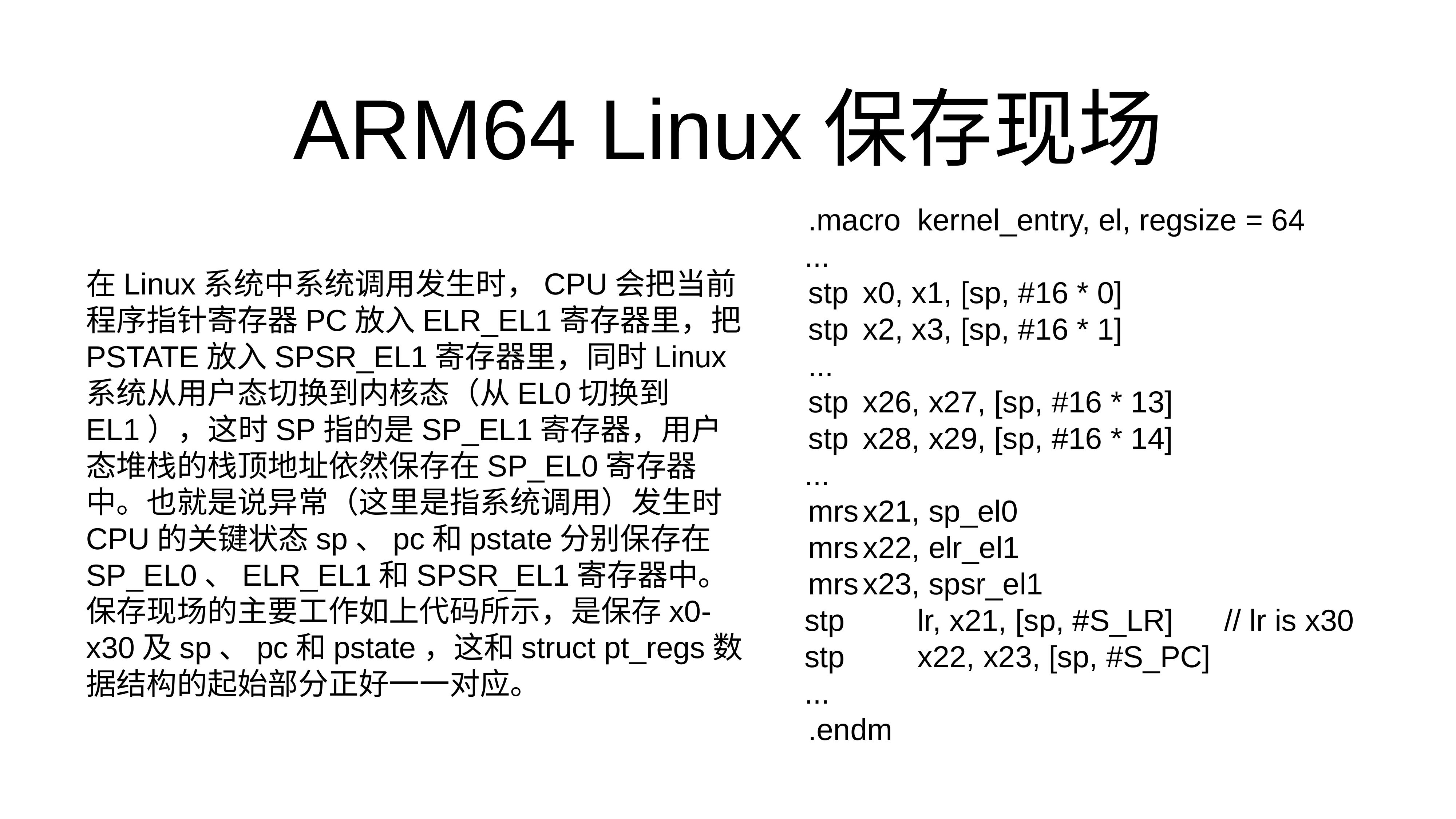

# ARM64 Linux保存现场
	.macro	kernel_entry, el, regsize = 64
      ...
	stp	x0, x1, [sp, #16 * 0]
	stp	x2, x3, [sp, #16 * 1]
	...
	stp	x26, x27, [sp, #16 * 13]
	stp	x28, x29, [sp, #16 * 14]
      ...
	mrs	x21, sp_el0
	mrs	x22, elr_el1
	mrs	x23, spsr_el1
      stp	   	lr, x21, [sp, #S_LR]      // lr is x30
      stp		x22, x23, [sp, #S_PC]
      ...
	.endm
在Linux系统中系统调用发生时，CPU会把当前程序指针寄存器PC放入ELR_EL1寄存器里，把PSTATE放入SPSR_EL1寄存器里，同时Linux系统从用户态切换到内核态（从EL0切换到EL1），这时SP指的是SP_EL1寄存器，用户态堆栈的栈顶地址依然保存在SP_EL0寄存器中。也就是说异常（这里是指系统调用）发生时CPU的关键状态sp、pc和pstate分别保存在SP_EL0、ELR_EL1和SPSR_EL1寄存器中。保存现场的主要工作如上代码所示，是保存x0-x30及sp、pc和pstate，这和struct pt_regs数据结构的起始部分正好一一对应。